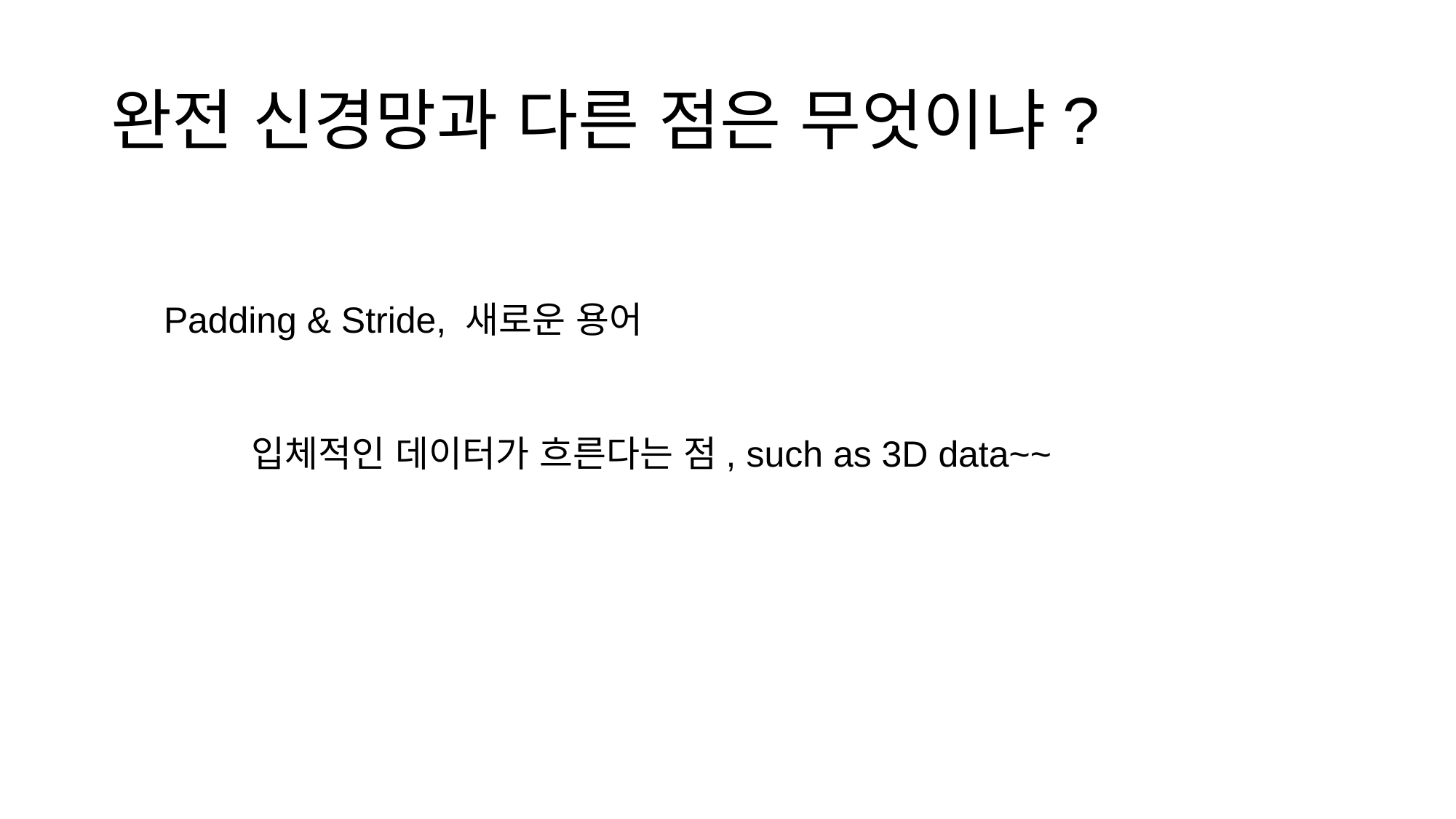

# 완전 신경망과 다른 점은 무엇이냐?
Padding & Stride, 새로운 용어

입체적인 데이터가 흐른다는 점, such as 3D data~~